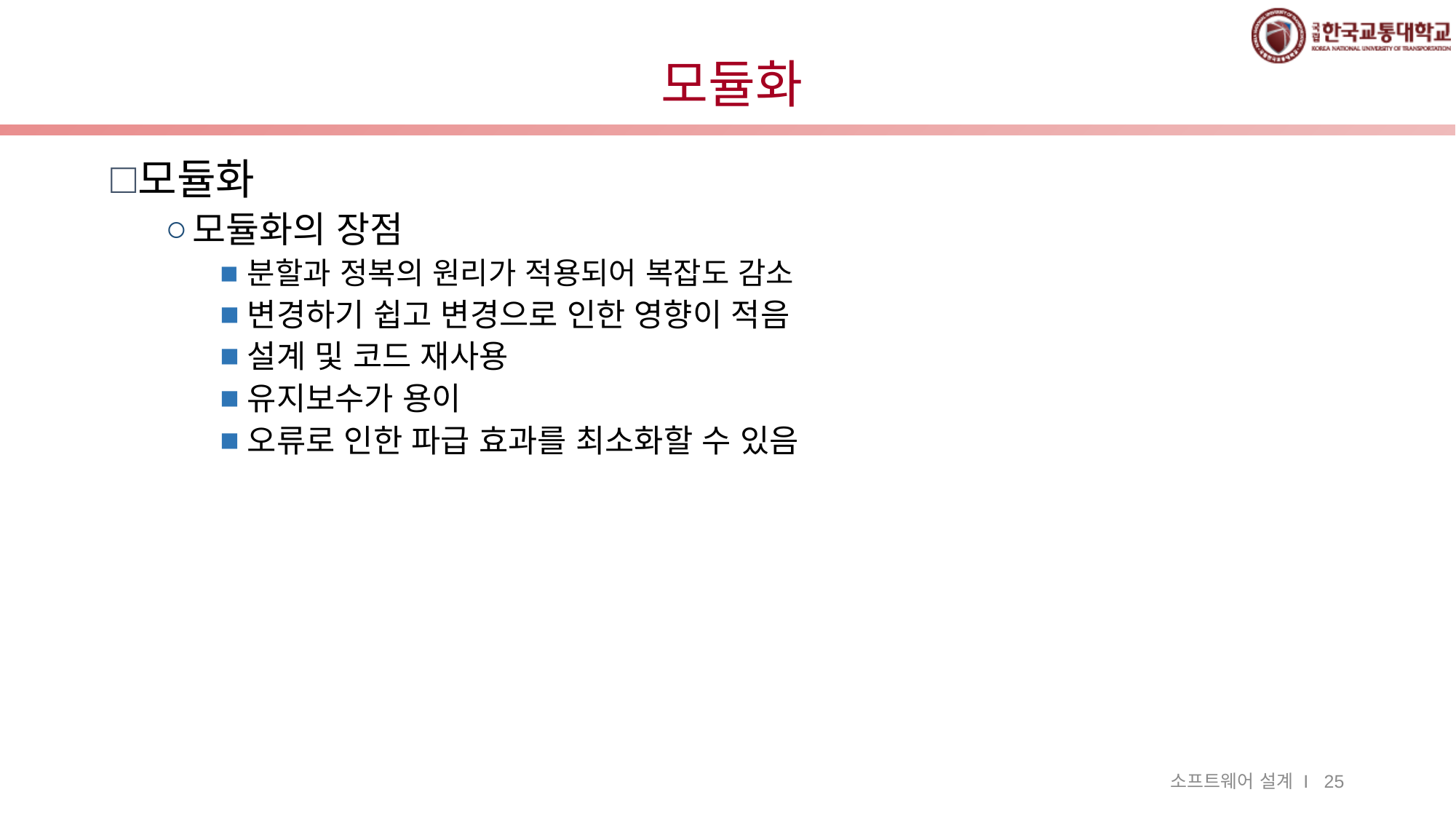

# 모듈화
모듈화
모듈화의 장점
분할과 정복의 원리가 적용되어 복잡도 감소
변경하기 쉽고 변경으로 인한 영향이 적음
설계 및 코드 재사용
유지보수가 용이
오류로 인한 파급 효과를 최소화할 수 있음

소프트웨어 설계 I   25